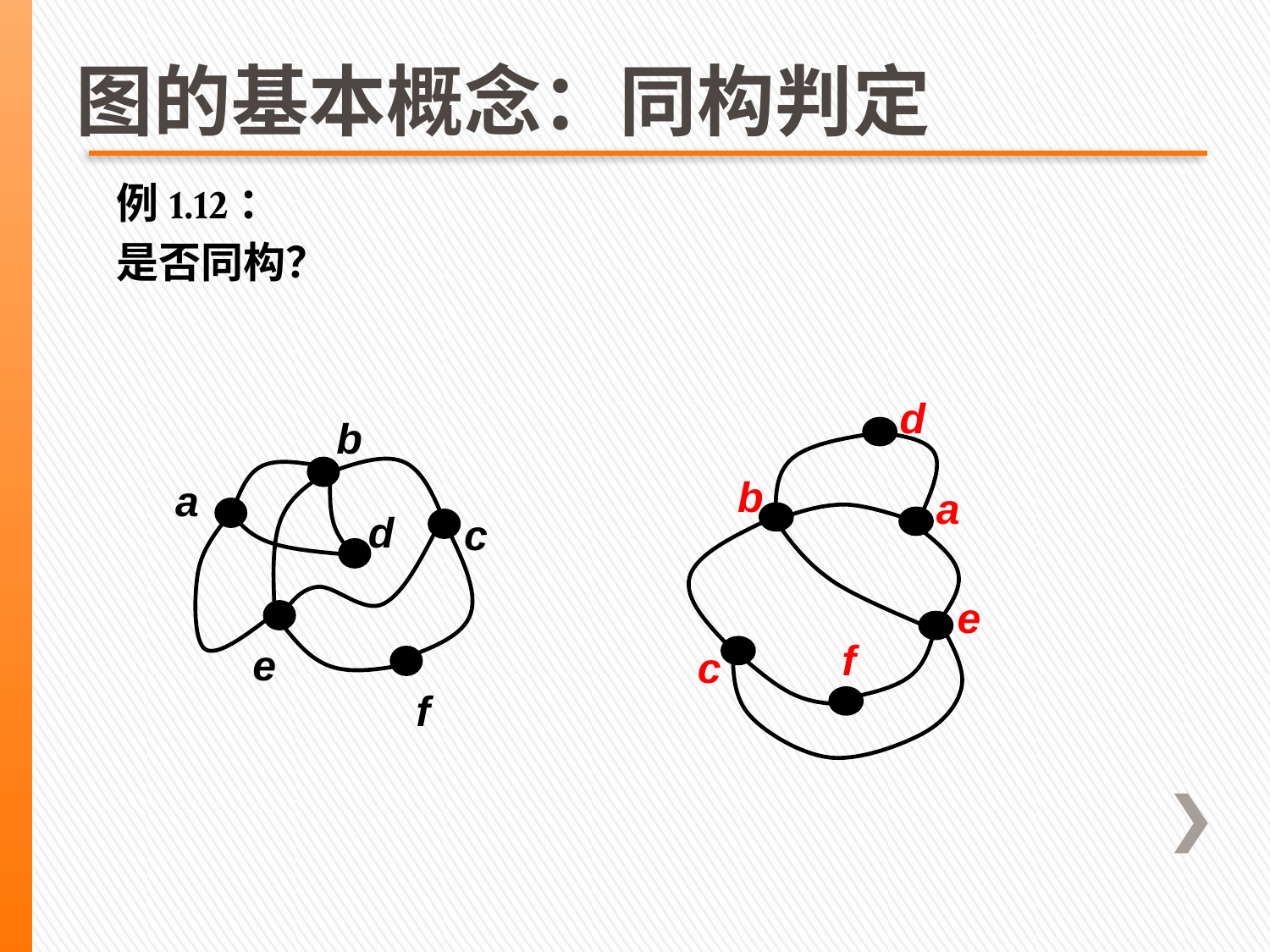

图的基本概念：同构判定
例1.12：
是否同构？
d
b

b
a

a
d

c

e

f
e
c

f